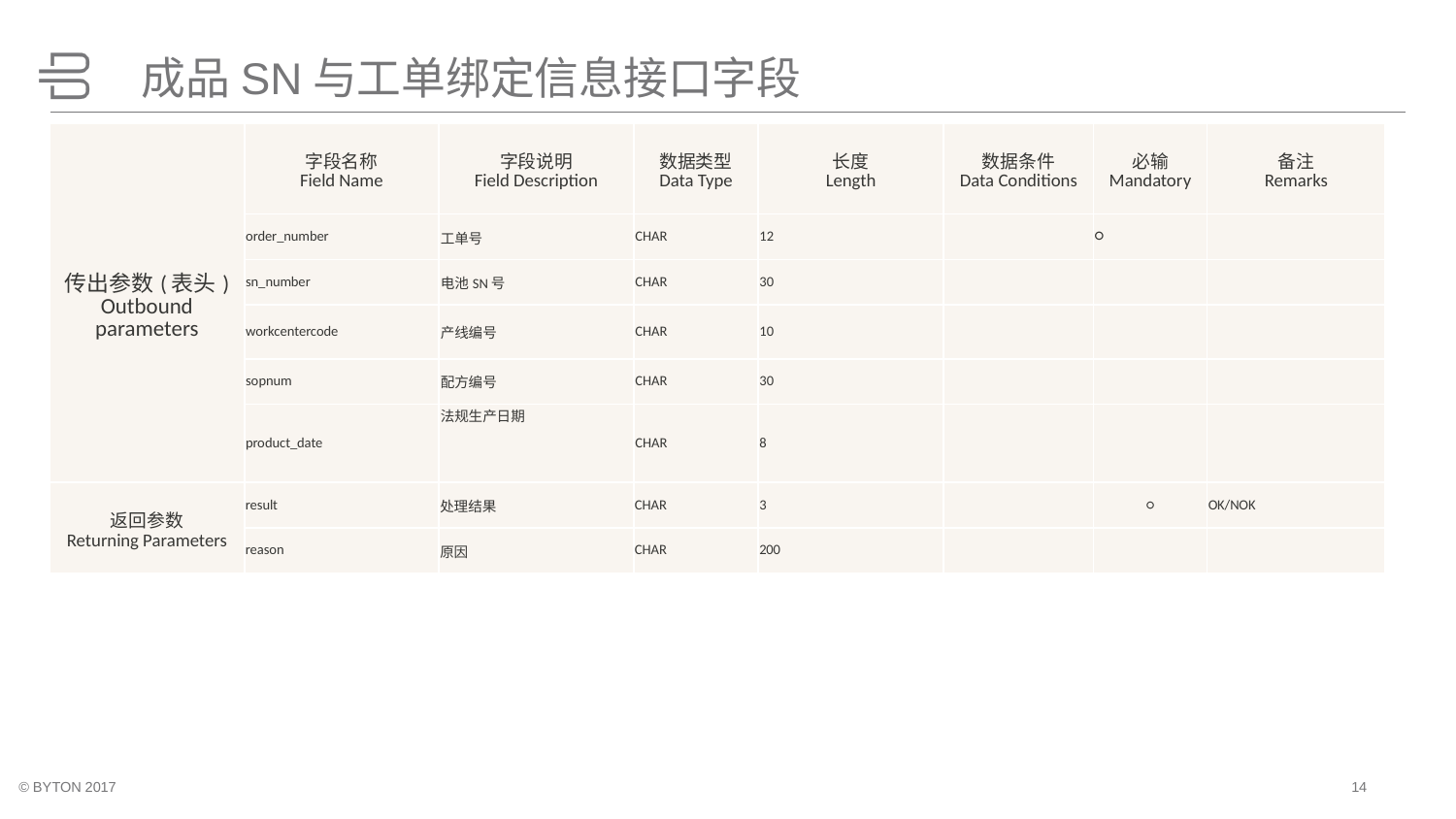

# 成品SN与工单绑定信息接口字段
| 传出参数(表头) Outbound parameters | 字段名称 Field Name | 字段说明 Field Description | 数据类型 Data Type | 长度 Length | 数据条件 Data Conditions | 必输 Mandatory | 备注 Remarks |
| --- | --- | --- | --- | --- | --- | --- | --- |
|  | order\_number | 工单号 | CHAR | 12 |  | ○ |  |
|  | sn\_number | 电池SN号 | CHAR | 30 |  |  |  |
|  | workcentercode | 产线编号 | CHAR | 10 |  |  |  |
|  | sopnum | 配方编号 | CHAR | 30 |  |  |  |
|  | product\_date | 法规生产日期 | CHAR | 8 |  |  |  |
| 返回参数 Returning Parameters | result | 处理结果 | CHAR | 3 |  | ○ | OK/NOK |
|  | reason | 原因 | CHAR | 200 |  |  |  |
14
© BYTON 2017